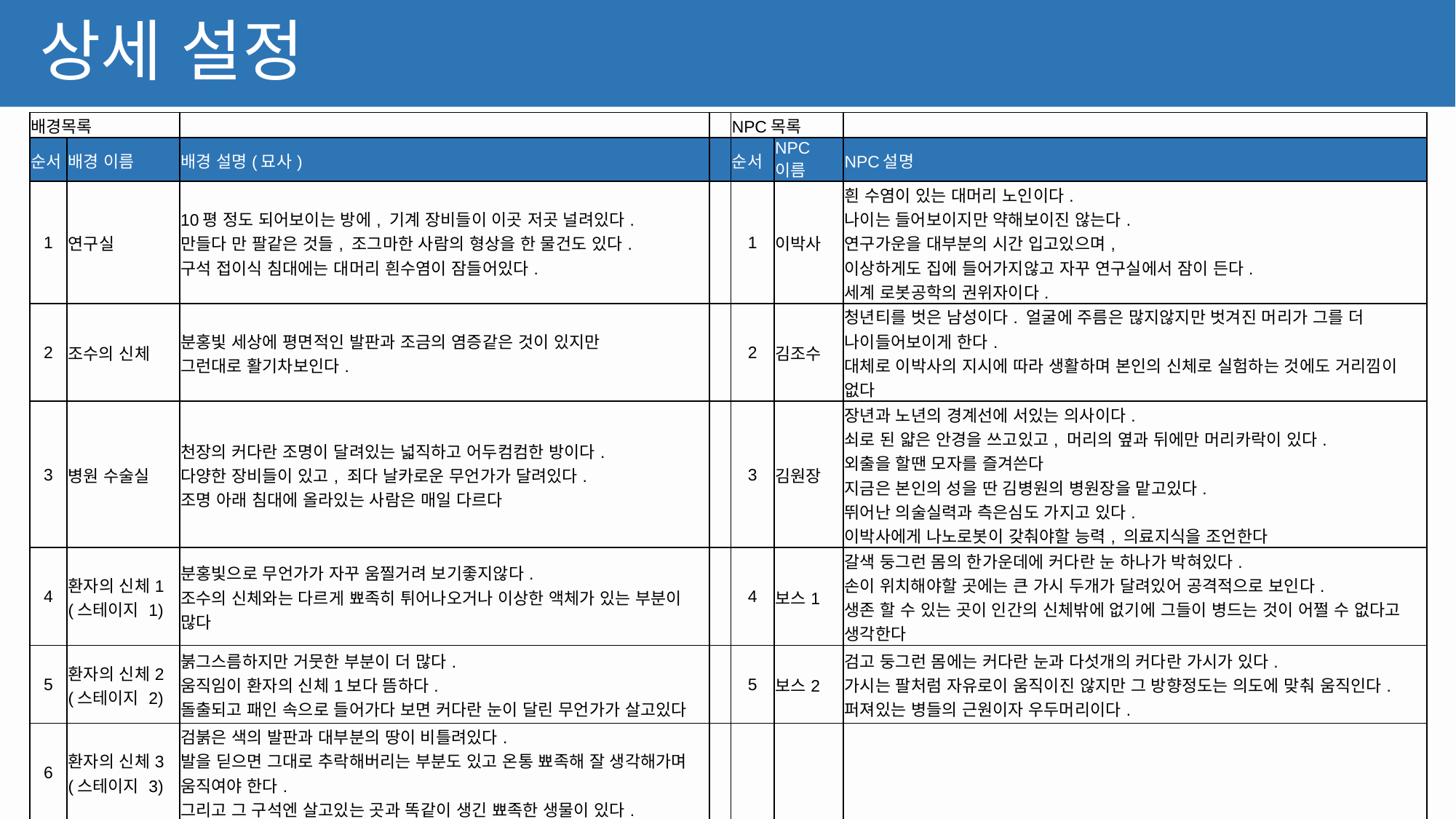

# 상세 설정
| 배경목록 |  |  |  | NPC목록 |  |  |
| --- | --- | --- | --- | --- | --- | --- |
| 순서 | 배경 이름 | 배경 설명(묘사) |  | 순서 | NPC이름 | NPC설명 |
| 1 | 연구실 | 10평 정도 되어보이는 방에, 기계 장비들이 이곳 저곳 널려있다. 만들다 만 팔같은 것들, 조그마한 사람의 형상을 한 물건도 있다. 구석 접이식 침대에는 대머리 흰수염이 잠들어있다. |  | 1 | 이박사 | 흰 수염이 있는 대머리 노인이다. 나이는 들어보이지만 약해보이진 않는다. 연구가운을 대부분의 시간 입고있으며, 이상하게도 집에 들어가지않고 자꾸 연구실에서 잠이 든다. 세계 로봇공학의 권위자이다. |
| 2 | 조수의 신체 | 분홍빛 세상에 평면적인 발판과 조금의 염증같은 것이 있지만 그런대로 활기차보인다. |  | 2 | 김조수 | 청년티를 벗은 남성이다. 얼굴에 주름은 많지않지만 벗겨진 머리가 그를 더 나이들어보이게 한다. 대체로 이박사의 지시에 따라 생활하며 본인의 신체로 실험하는 것에도 거리낌이 없다 |
| 3 | 병원 수술실 | 천장의 커다란 조명이 달려있는 넓직하고 어두컴컴한 방이다. 다양한 장비들이 있고, 죄다 날카로운 무언가가 달려있다. 조명 아래 침대에 올라있는 사람은 매일 다르다 |  | 3 | 김원장 | 장년과 노년의 경계선에 서있는 의사이다. 쇠로 된 얇은 안경을 쓰고있고, 머리의 옆과 뒤에만 머리카락이 있다. 외출을 할땐 모자를 즐겨쓴다 지금은 본인의 성을 딴 김병원의 병원장을 맡고있다. 뛰어난 의술실력과 측은심도 가지고 있다. 이박사에게 나노로봇이 갖춰야할 능력, 의료지식을 조언한다 |
| 4 | 환자의 신체1 (스테이지 1) | 분홍빛으로 무언가가 자꾸 움찔거려 보기좋지않다. 조수의 신체와는 다르게 뾰족히 튀어나오거나 이상한 액체가 있는 부분이 많다 |  | 4 | 보스1 | 갈색 둥그런 몸의 한가운데에 커다란 눈 하나가 박혀있다. 손이 위치해야할 곳에는 큰 가시 두개가 달려있어 공격적으로 보인다. 생존 할 수 있는 곳이 인간의 신체밖에 없기에 그들이 병드는 것이 어쩔 수 없다고 생각한다 |
| 5 | 환자의 신체2 (스테이지 2) | 붉그스름하지만 거뭇한 부분이 더 많다. 움직임이 환자의 신체1보다 뜸하다. 돌출되고 패인 속으로 들어가다 보면 커다란 눈이 달린 무언가가 살고있다 |  | 5 | 보스2 | 검고 둥그런 몸에는 커다란 눈과 다섯개의 커다란 가시가 있다. 가시는 팔처럼 자유로이 움직이진 않지만 그 방향정도는 의도에 맞춰 움직인다. 퍼져있는 병들의 근원이자 우두머리이다. |
| 6 | 환자의 신체3 (스테이지 3) | 검붉은 색의 발판과 대부분의 땅이 비틀려있다. 발을 딛으면 그대로 추락해버리는 부분도 있고 온통 뾰족해 잘 생각해가며 움직여야 한다. 그리고 그 구석엔 살고있는 곳과 똑같이 생긴 뾰족한 생물이 있다. |  |  |  |  |
| 7 | 난잡한 병원 | 환자가 넘쳐나 수용할 공간이 부족하게 된 병원이다. 수시로 일어나는 긴급상황에 직원들은 정신이 빠진 상태로 서두르기만 한다. |  |  |  |  |